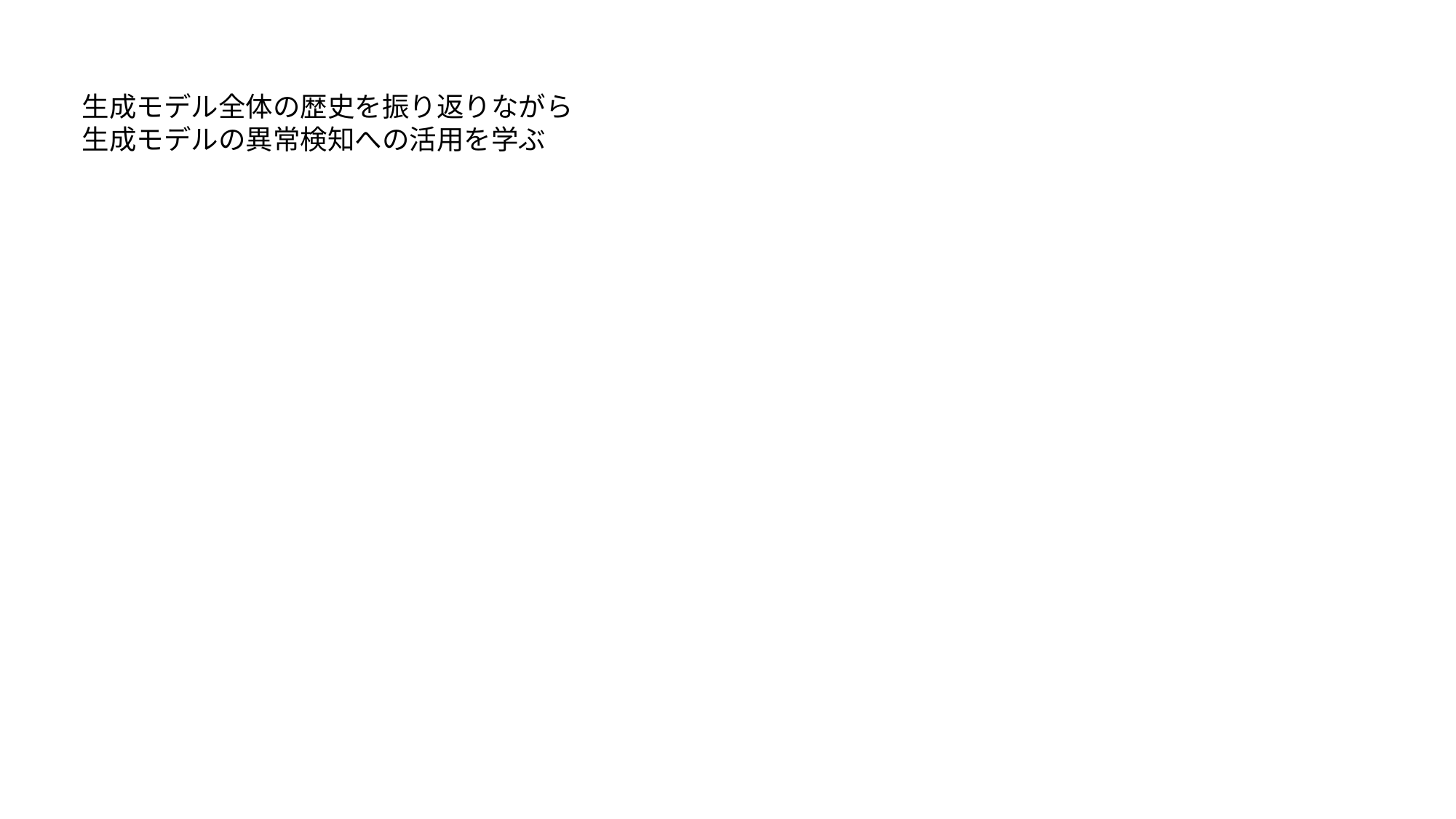

生成モデル全体の歴史を振り返りながら
生成モデルの異常検知への活用を学ぶ